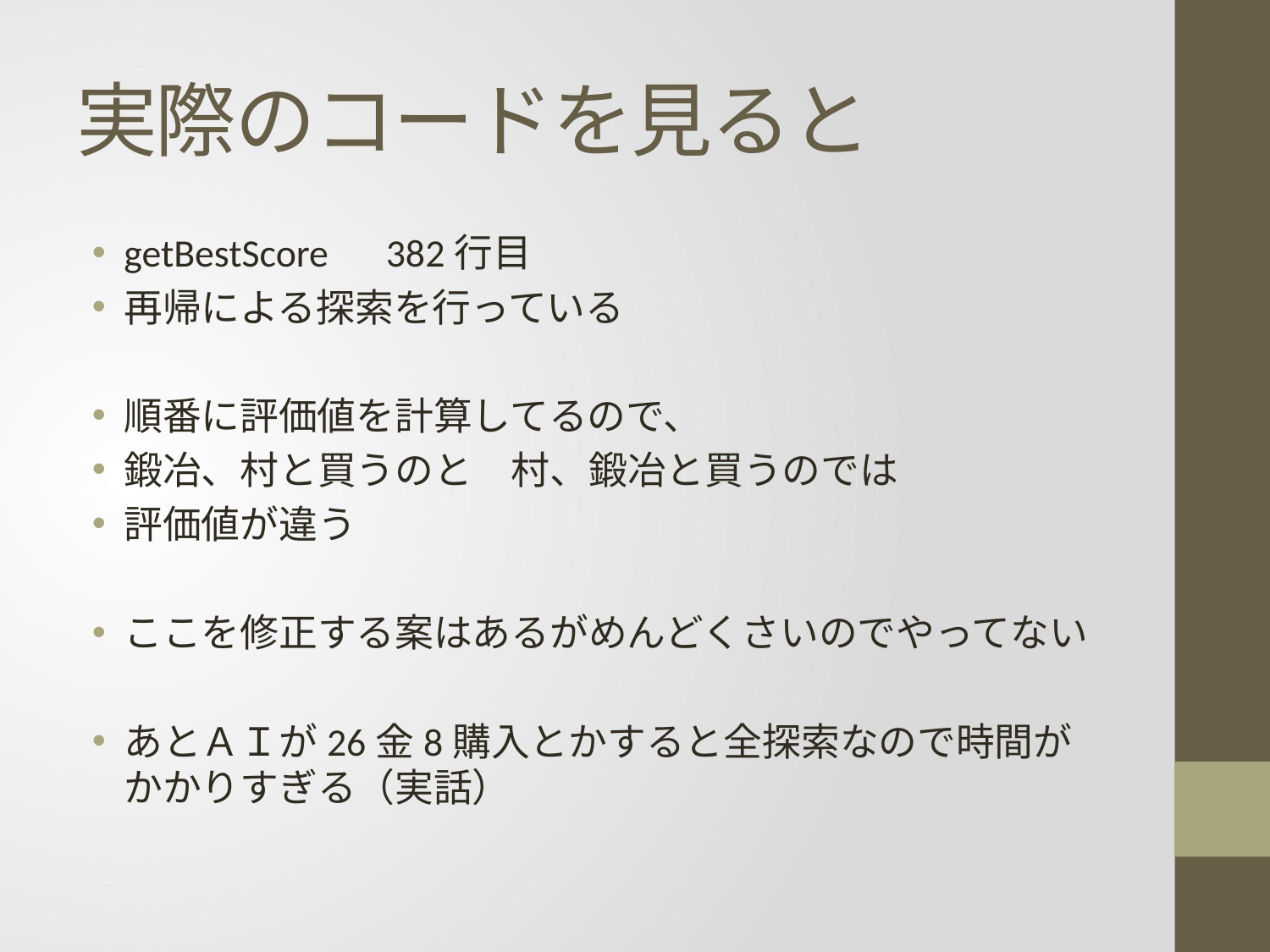

# 実際のコードを見ると
getBestScore　382行目
再帰による探索を行っている

順番に評価値を計算してるので、
鍛冶、村と買うのと　村、鍛冶と買うのでは
評価値が違う

ここを修正する案はあるがめんどくさいのでやってない

あとＡＩが26金8購入とかすると全探索なので時間がかかりすぎる（実話）